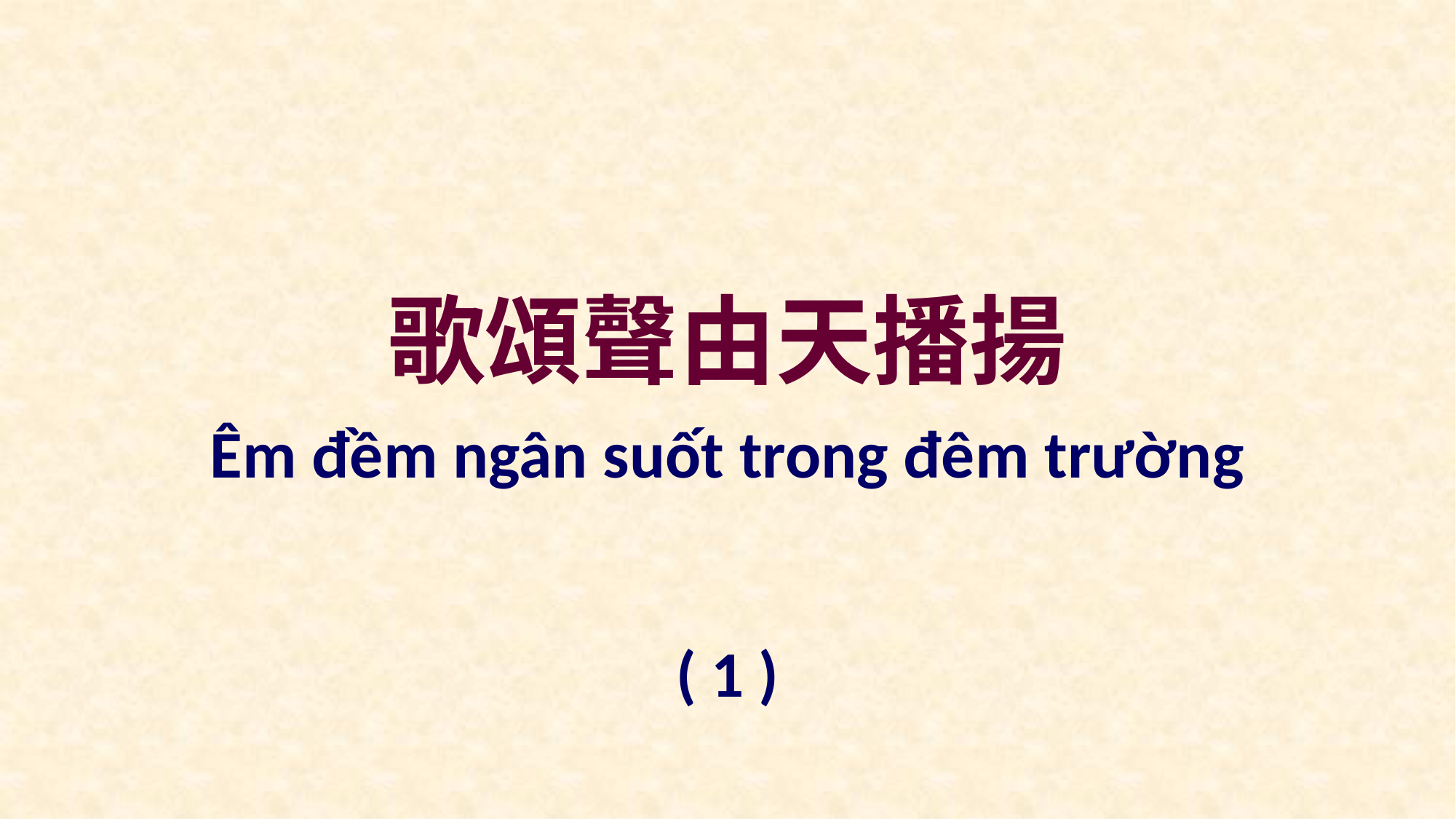

歌頌聲由天播揚
Êm đềm ngân suốt trong đêm trường
( 1 )